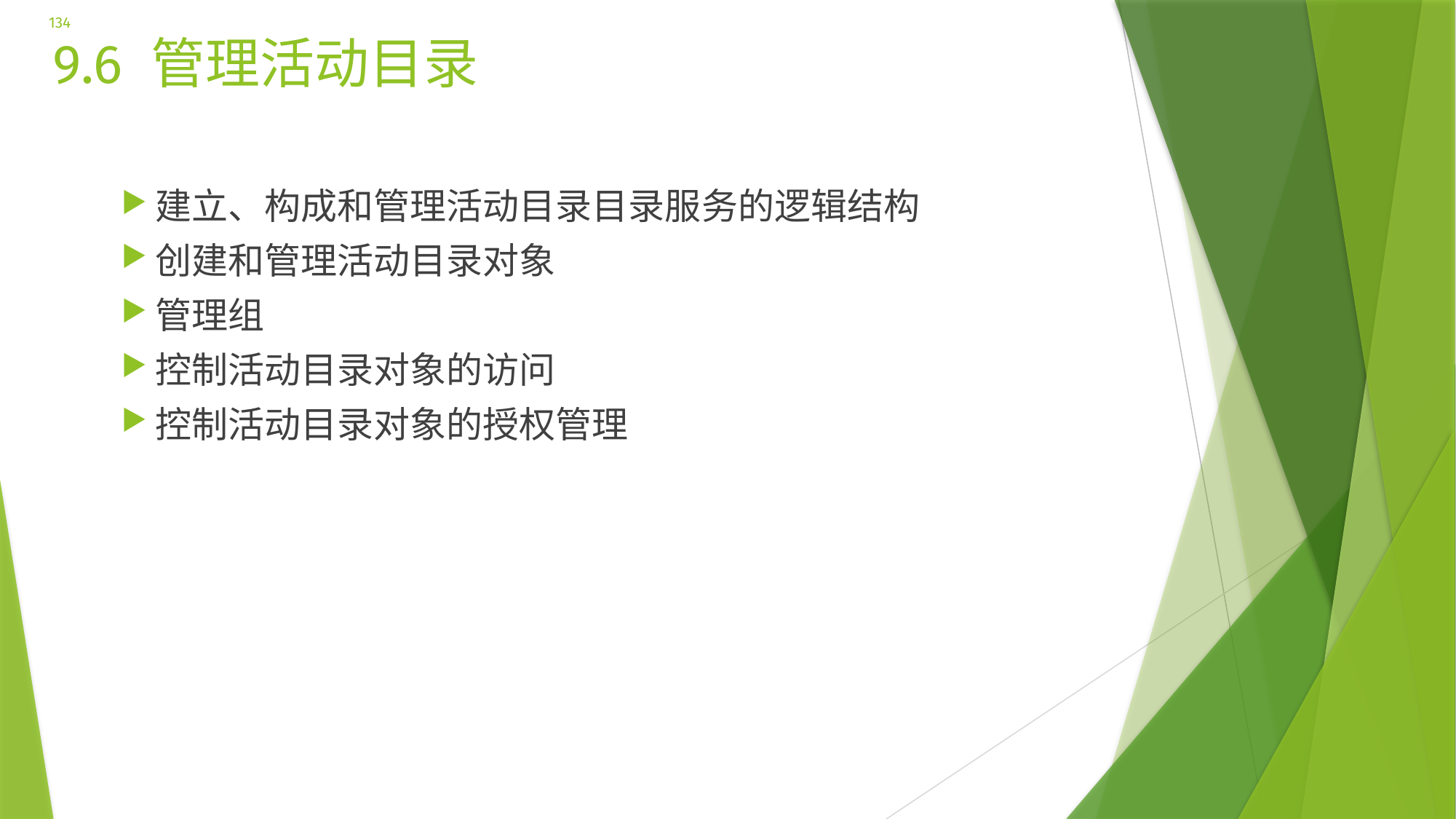

134
# 9.6 管理活动目录
建立、构成和管理活动目录目录服务的逻辑结构
创建和管理活动目录对象
管理组
控制活动目录对象的访问
控制活动目录对象的授权管理